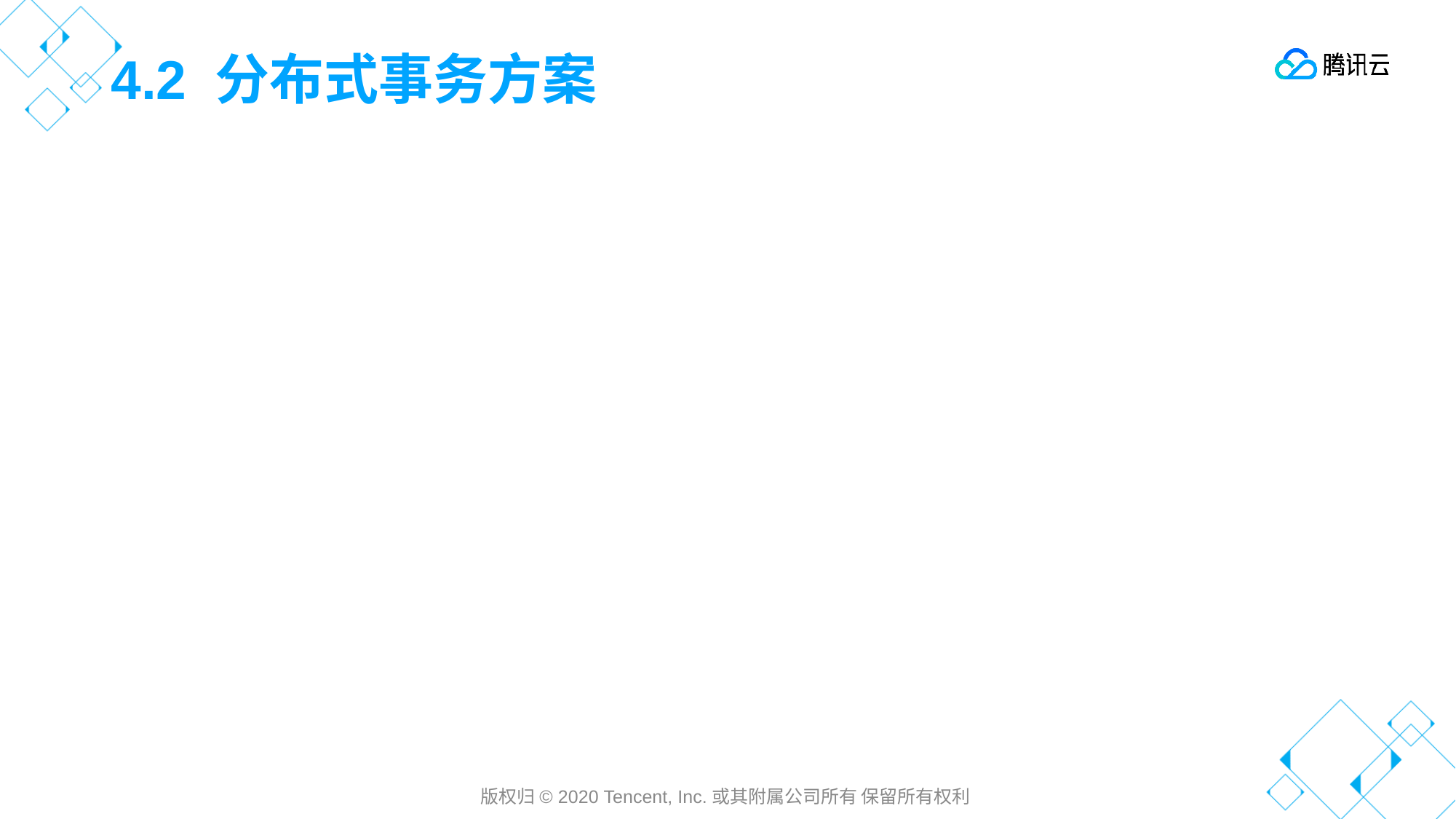

# 4.2 分布式事务方案

版权归© 2020 Tencent, Inc.或其附属公司所有 保留所有权利